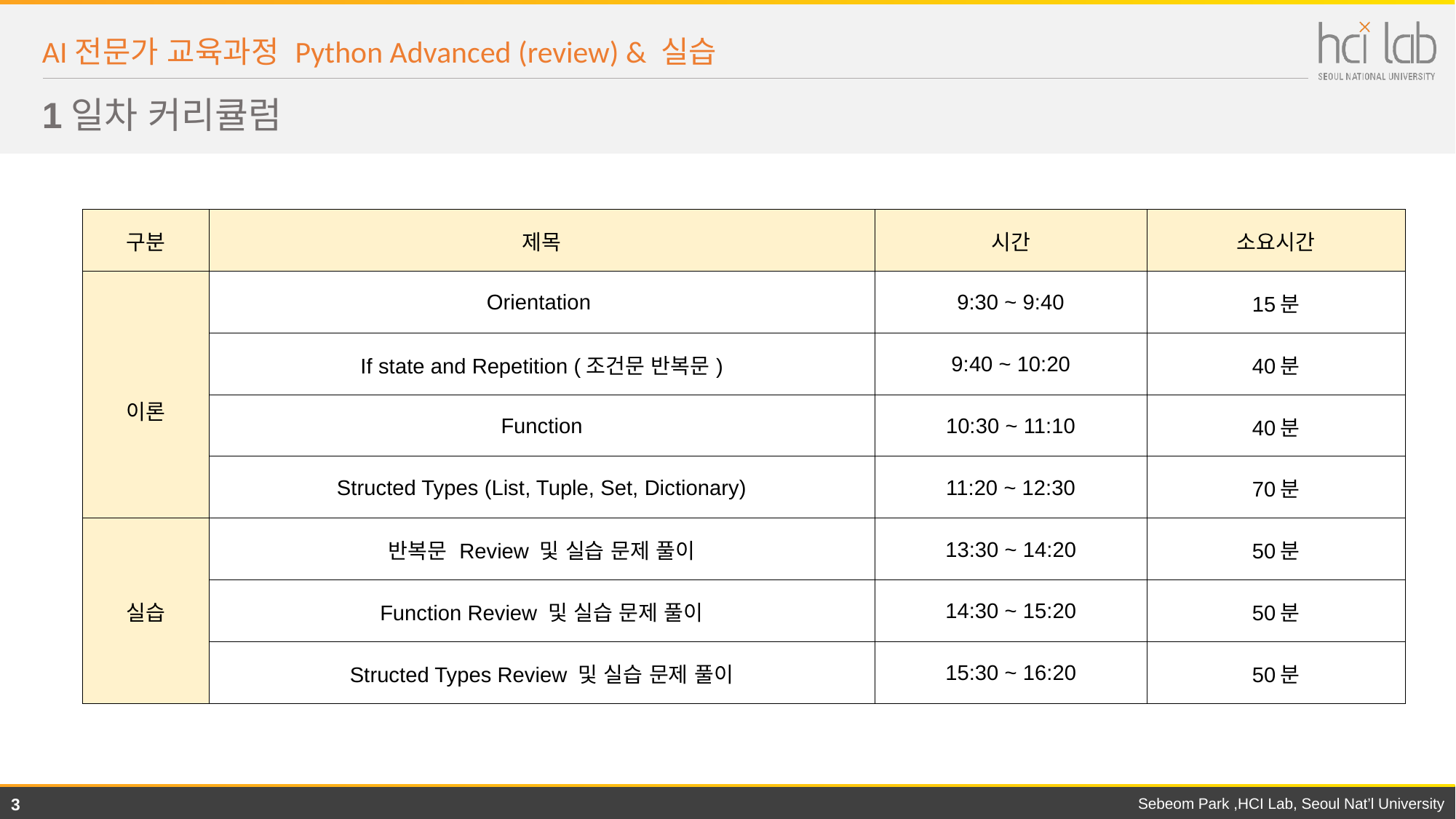

# AI전문가 교육과정 Python Advanced (review) & 실습
1일차 커리큘럼
| 구분 | 제목 | 시간 | 소요시간 |
| --- | --- | --- | --- |
| 이론 | Orientation | 9:30 ~ 9:40 | 15분 |
| 이론 | If state and Repetition (조건문 반복문) | 9:40 ~ 10:20 | 40분 |
|  | Function | 10:30 ~ 11:10 | 40분 |
|  | Structed Types (List, Tuple, Set, Dictionary) | 11:20 ~ 12:30 | 70분 |
| 실습 | 반복문 Review 및 실습 문제 풀이 | 13:30 ~ 14:20 | 50분 |
|  | Function Review 및 실습 문제 풀이 | 14:30 ~ 15:20 | 50분 |
|  | Structed Types Review 및 실습 문제 풀이 | 15:30 ~ 16:20 | 50분 |
3